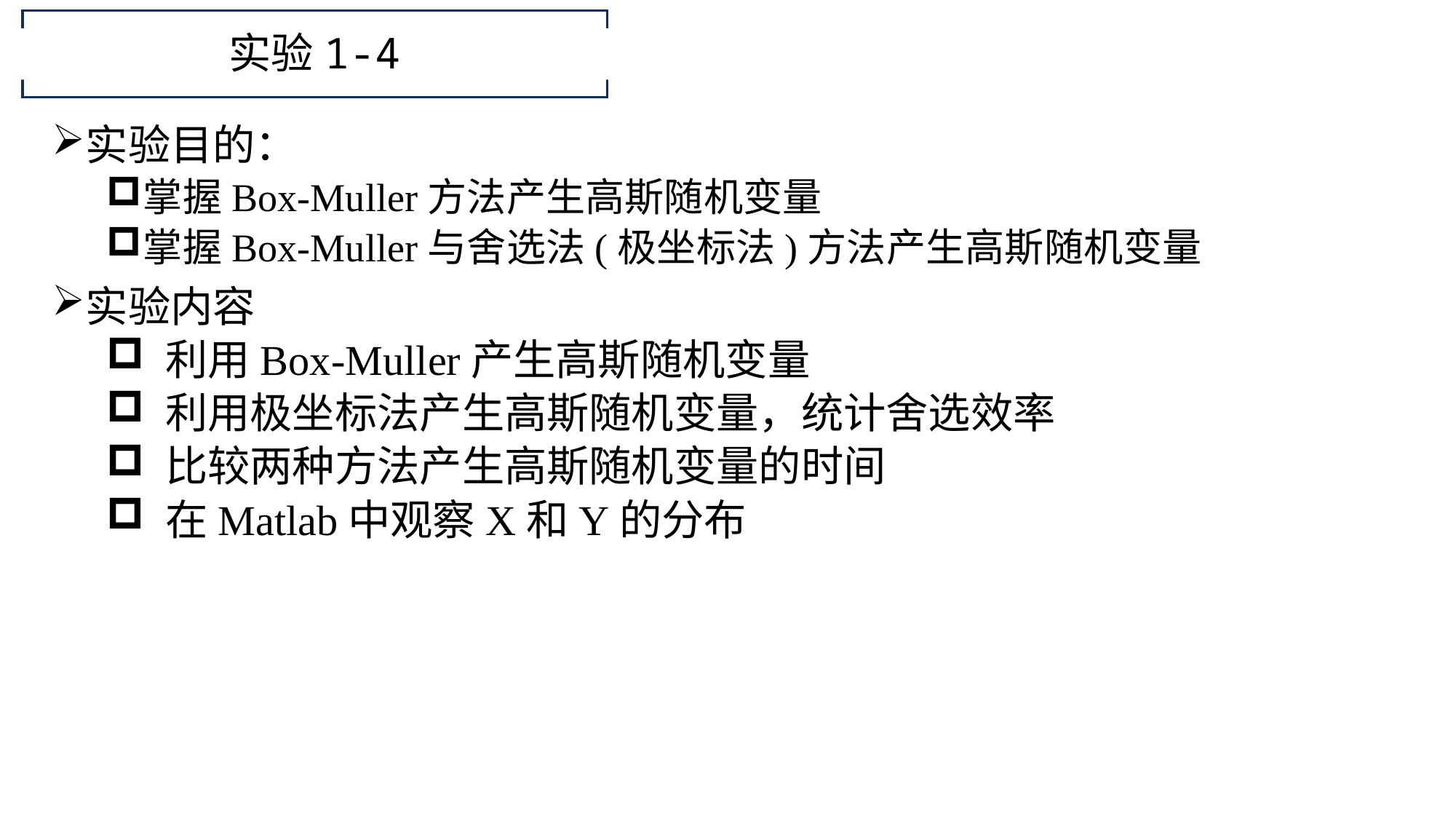

# 实验1-4
实验目的：
掌握Box-Muller方法产生高斯随机变量
掌握Box-Muller与舍选法(极坐标法)方法产生高斯随机变量
实验内容
 利用Box-Muller产生高斯随机变量
 利用极坐标法产生高斯随机变量，统计舍选效率
 比较两种方法产生高斯随机变量的时间
 在Matlab中观察X和Y的分布

4